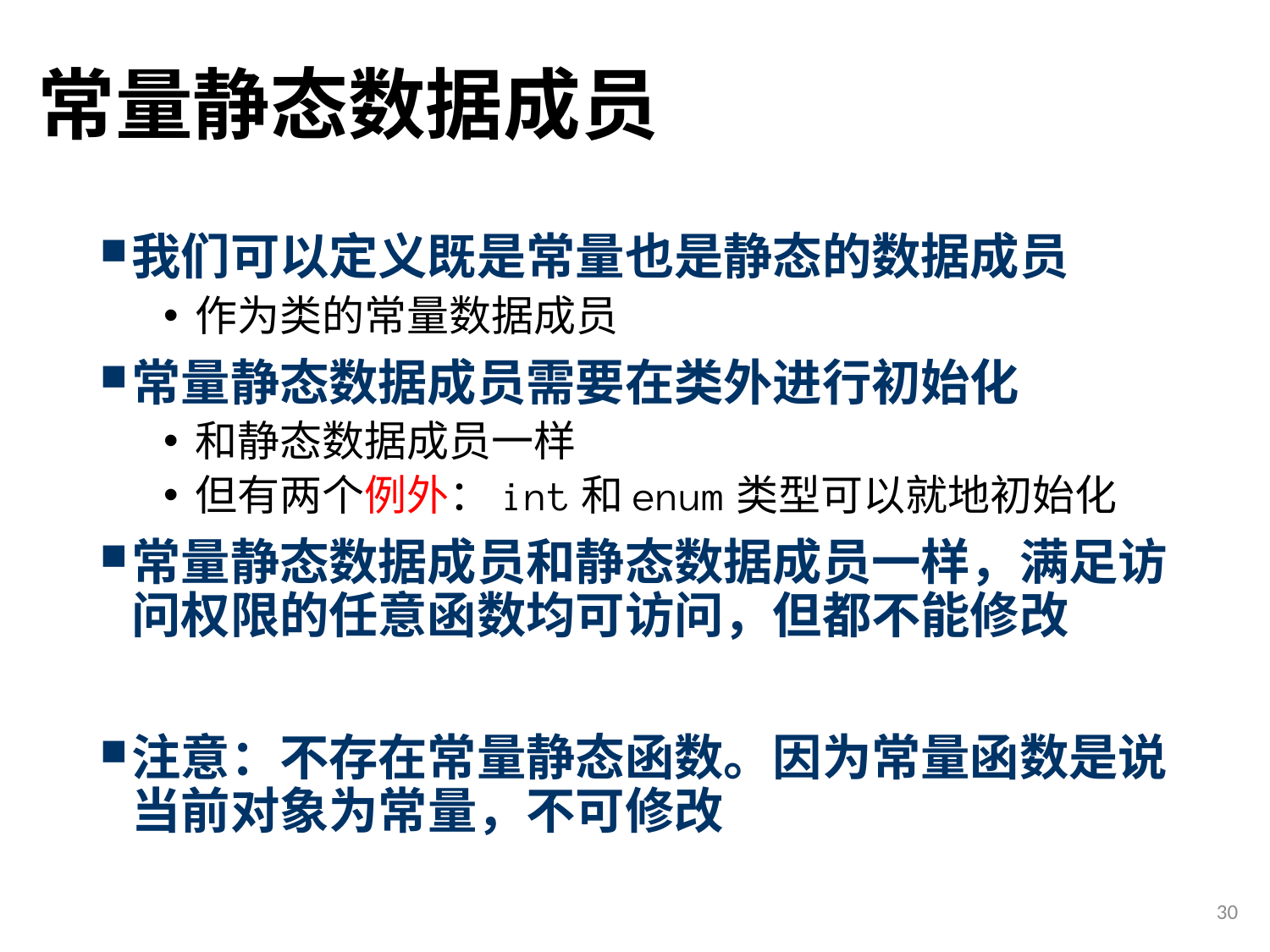

# 常量静态数据成员
我们可以定义既是常量也是静态的数据成员
作为类的常量数据成员
常量静态数据成员需要在类外进行初始化
和静态数据成员一样
但有两个例外：int和enum类型可以就地初始化
常量静态数据成员和静态数据成员一样，满足访问权限的任意函数均可访问，但都不能修改

注意：不存在常量静态函数。因为常量函数是说当前对象为常量，不可修改
30